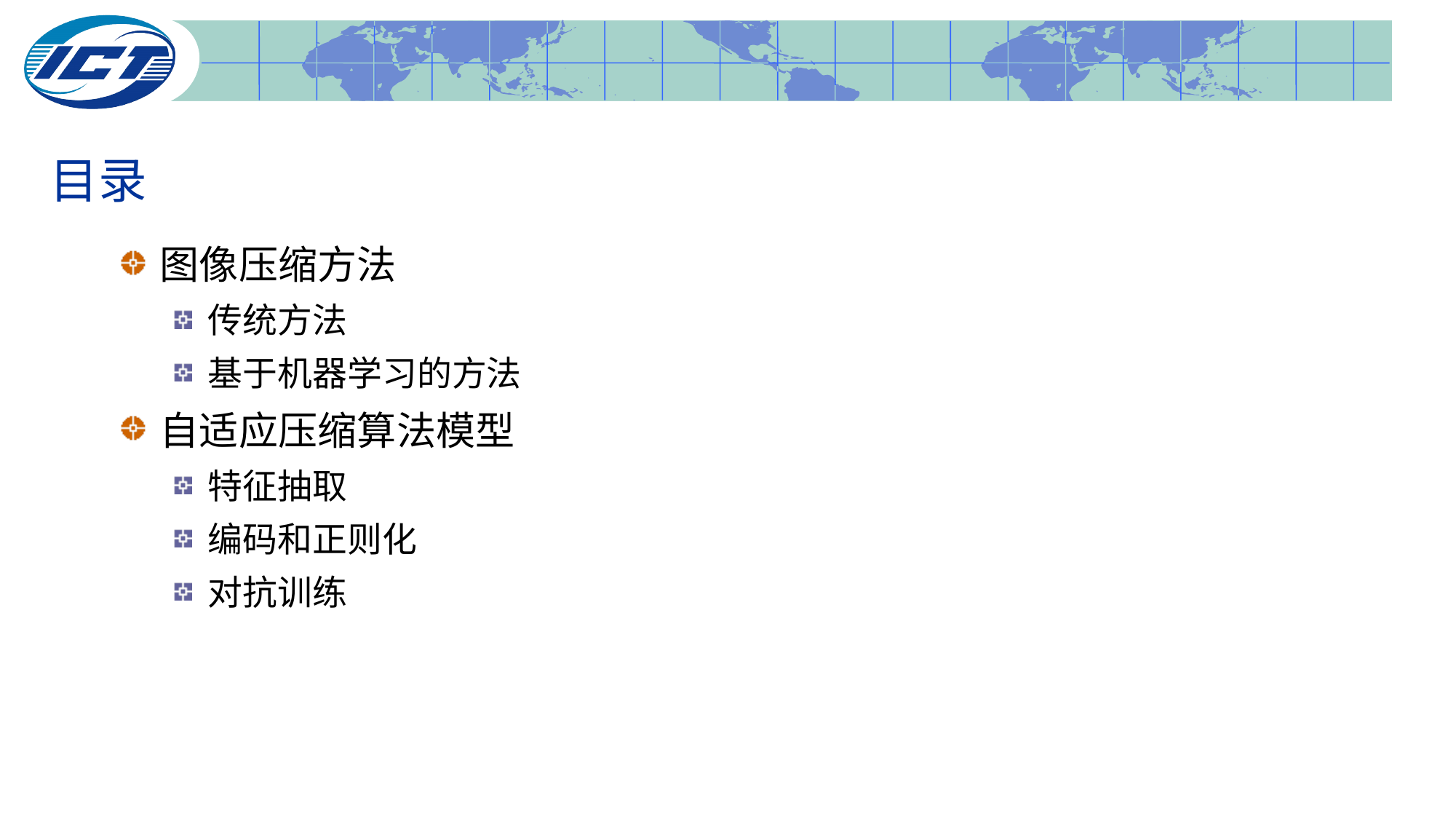

# 目录
图像压缩方法
传统方法
基于机器学习的方法
自适应压缩算法模型
特征抽取
编码和正则化
对抗训练
2